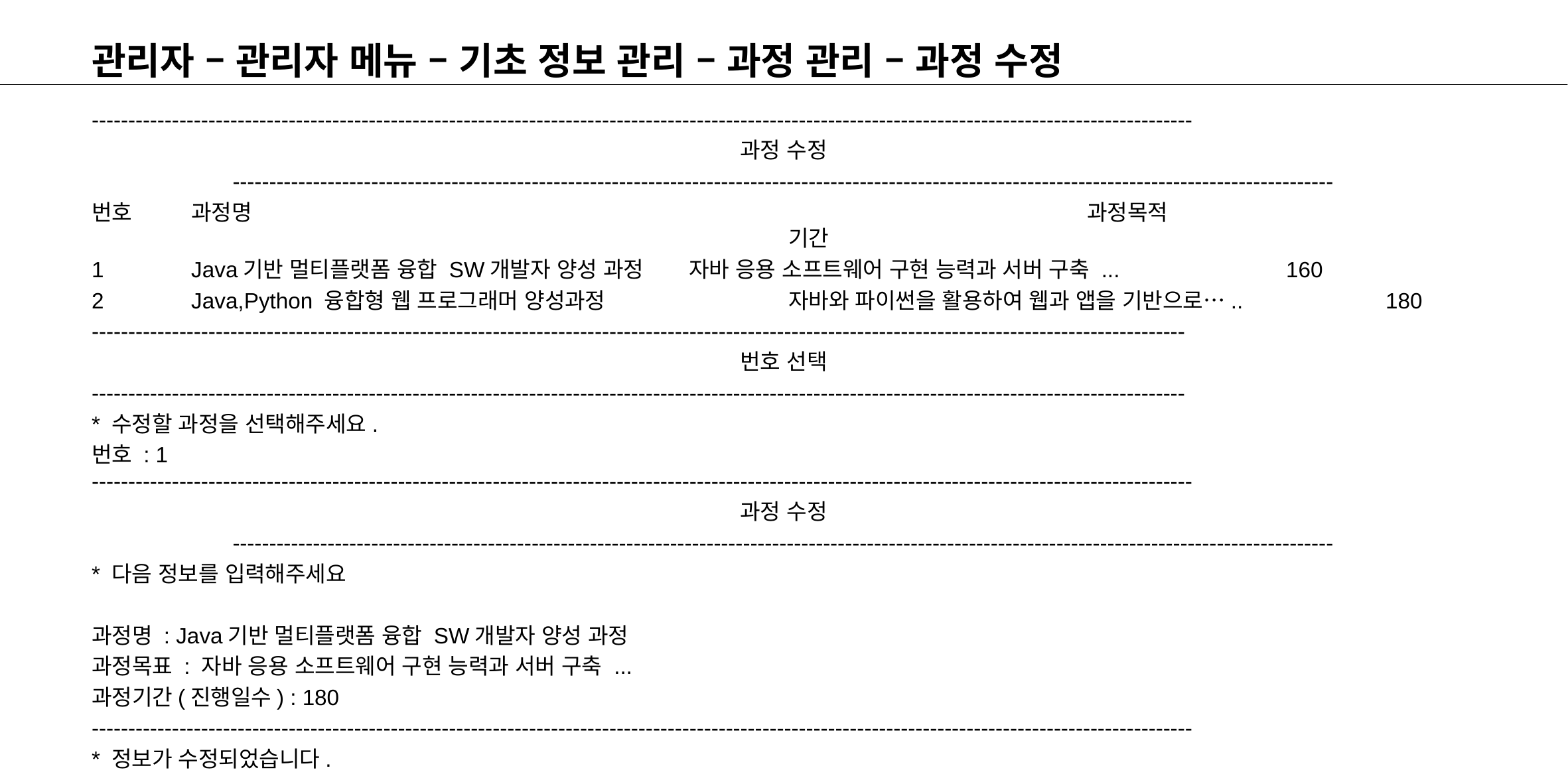

# 관리자 – 관리자 메뉴 – 기초 정보 관리 – 과정 관리 – 과정 수정
-------------------------------------------------------------------------------------------------------------------------------------------------------
과정 수정
-------------------------------------------------------------------------------------------------------------------------------------------------------
번호	과정명									과정목적										기간
1	Java기반 멀티플랫폼 융합 SW개발자 양성 과정	자바 응용 소프트웨어 구현 능력과 서버 구축 ...		160
2	Java,Python 융합형 웹 프로그래머 양성과정		자바와 파이썬을 활용하여 웹과 앱을 기반으로…..		180
------------------------------------------------------------------------------------------------------------------------------------------------------
번호 선택
------------------------------------------------------------------------------------------------------------------------------------------------------
* 수정할 과정을 선택해주세요.
번호 : 1
-------------------------------------------------------------------------------------------------------------------------------------------------------
과정 수정
-------------------------------------------------------------------------------------------------------------------------------------------------------
* 다음 정보를 입력해주세요

과정명 : Java기반 멀티플랫폼 융합 SW개발자 양성 과정
과정목표 : 자바 응용 소프트웨어 구현 능력과 서버 구축 ...
과정기간(진행일수) : 180
-------------------------------------------------------------------------------------------------------------------------------------------------------
* 정보가 수정되었습니다.